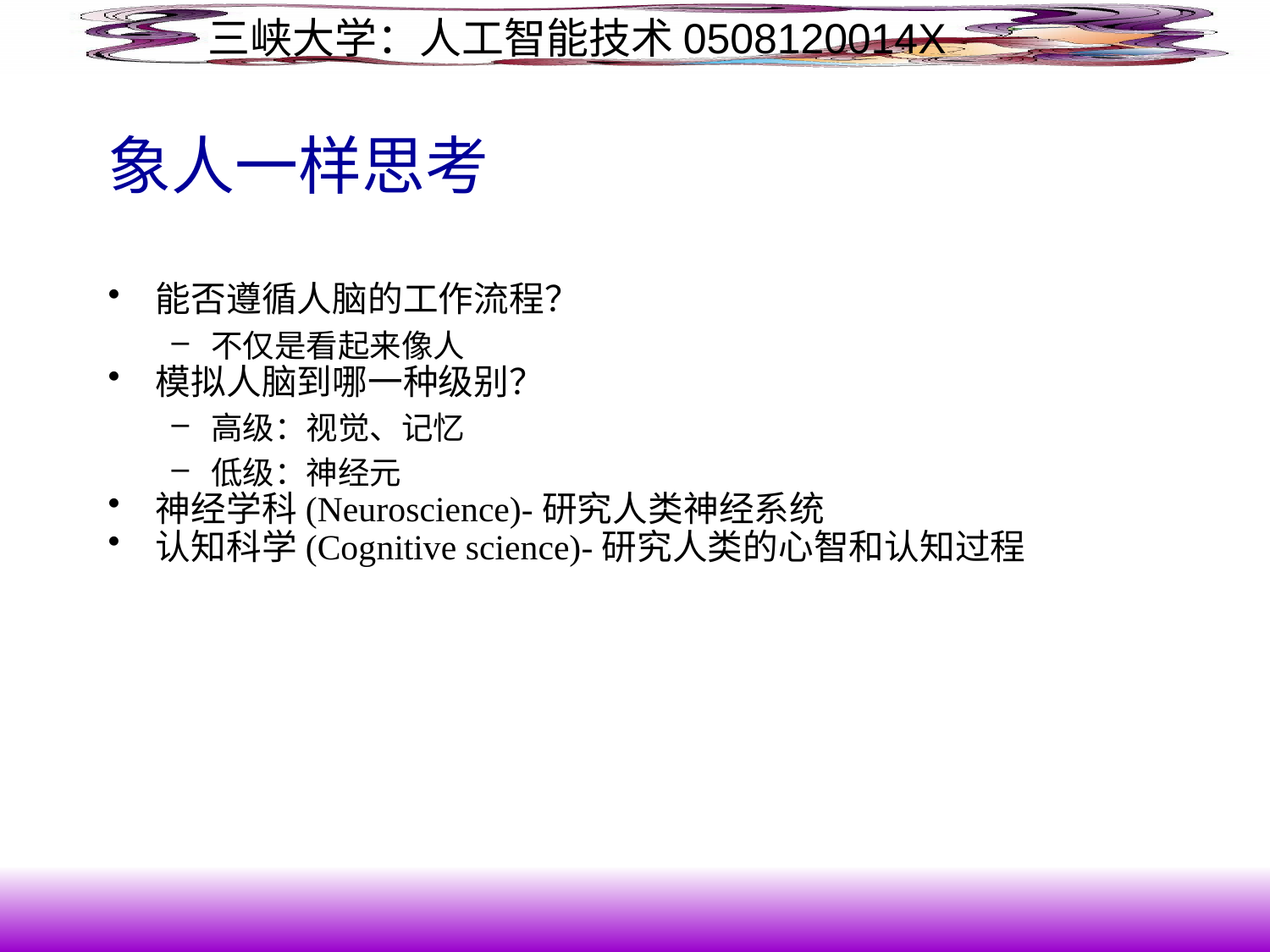

# 象人一样思考
能否遵循人脑的工作流程？
不仅是看起来像人
模拟人脑到哪一种级别？
高级：视觉、记忆
低级：神经元
神经学科(Neuroscience)-研究人类神经系统
认知科学(Cognitive science)-研究人类的心智和认知过程